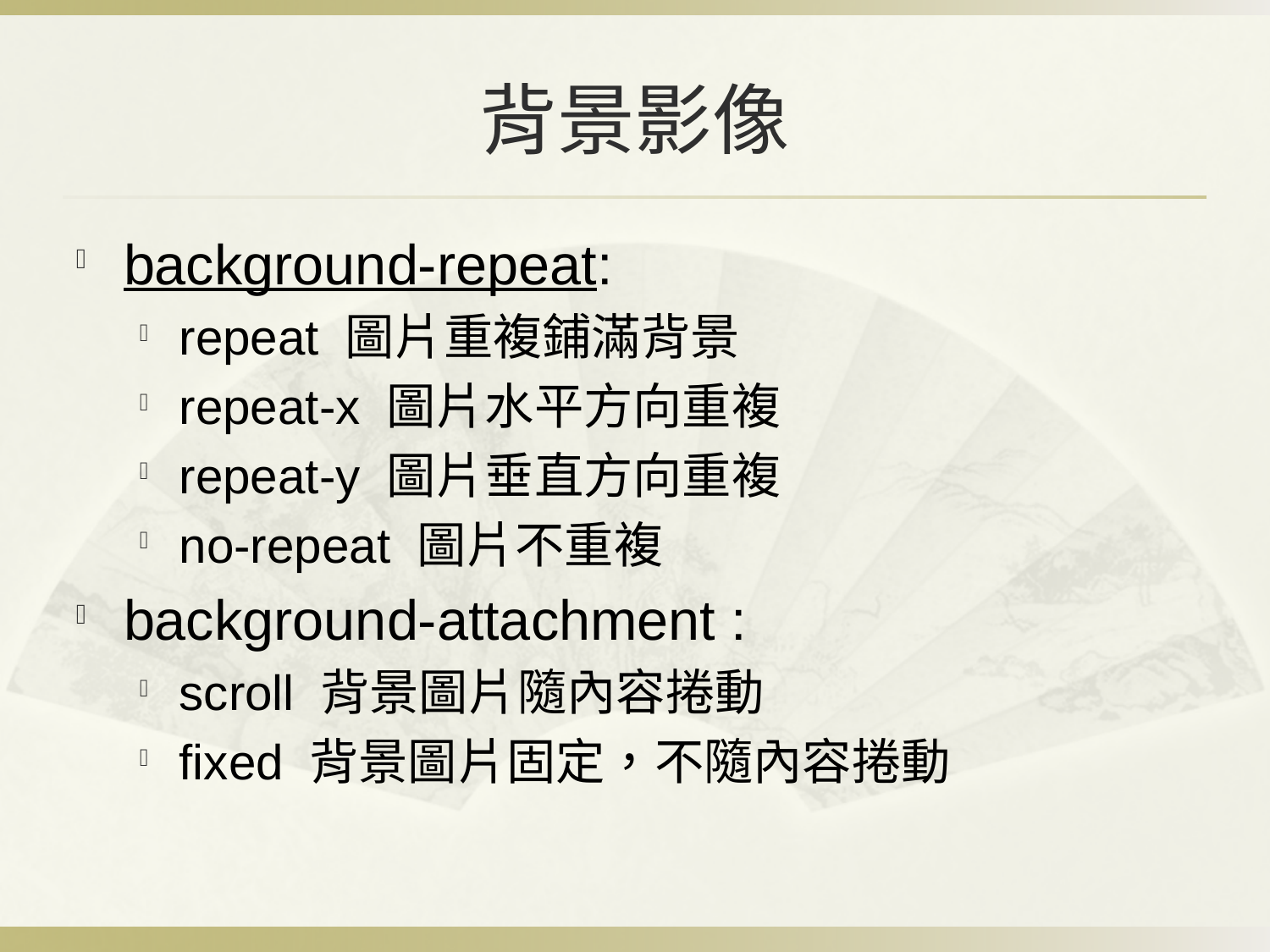

# 背景影像
background-repeat:
repeat 圖片重複鋪滿背景
repeat-x 圖片水平方向重複
repeat-y 圖片垂直方向重複
no-repeat 圖片不重複
background-attachment :
scroll 背景圖片隨內容捲動
fixed 背景圖片固定，不隨內容捲動